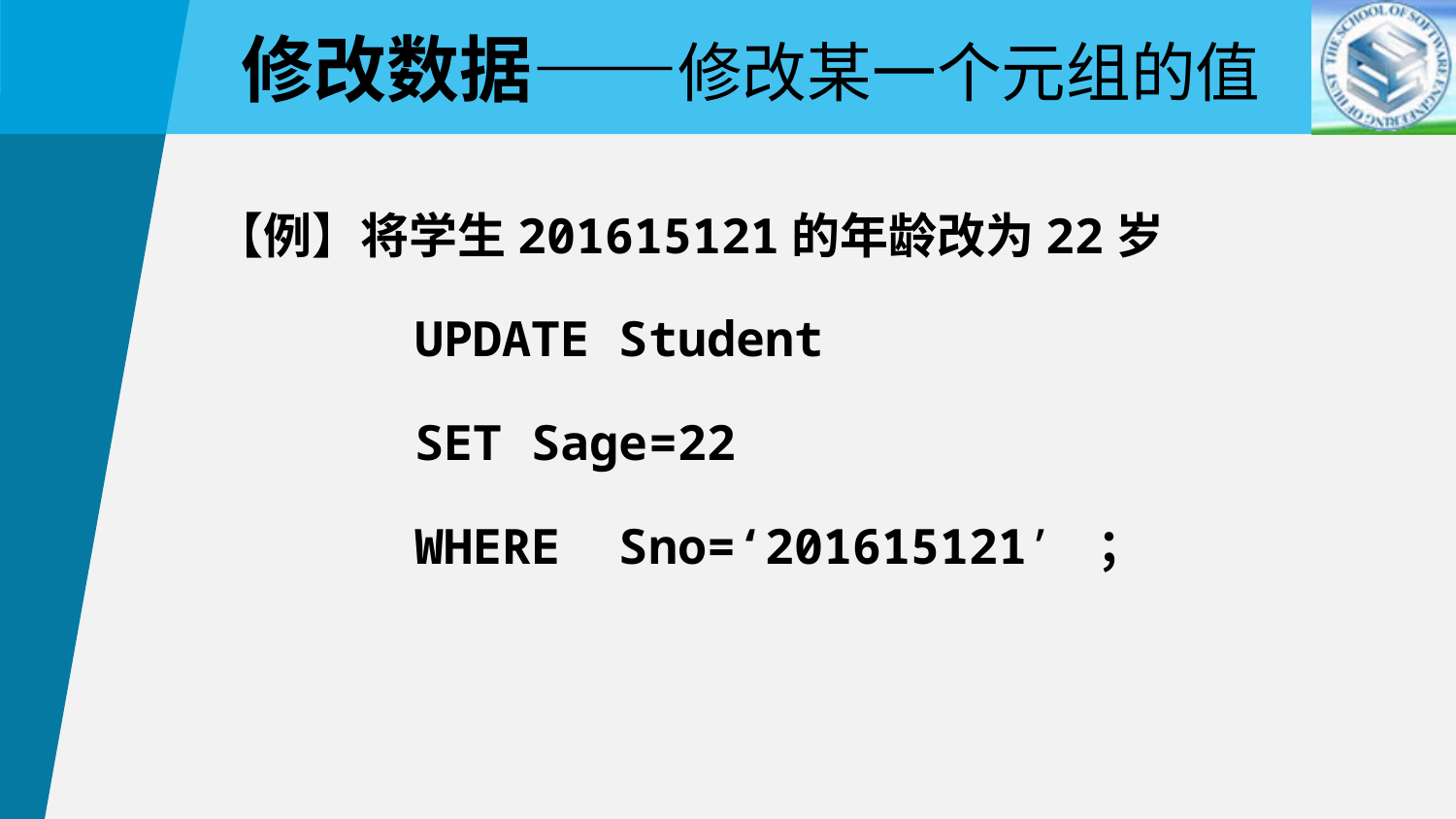

修改数据——修改某一个元组的值
【例】将学生201615121的年龄改为22岁
		UPDATE Student
		SET Sage=22
		WHERE  Sno=‘201615121’ ；